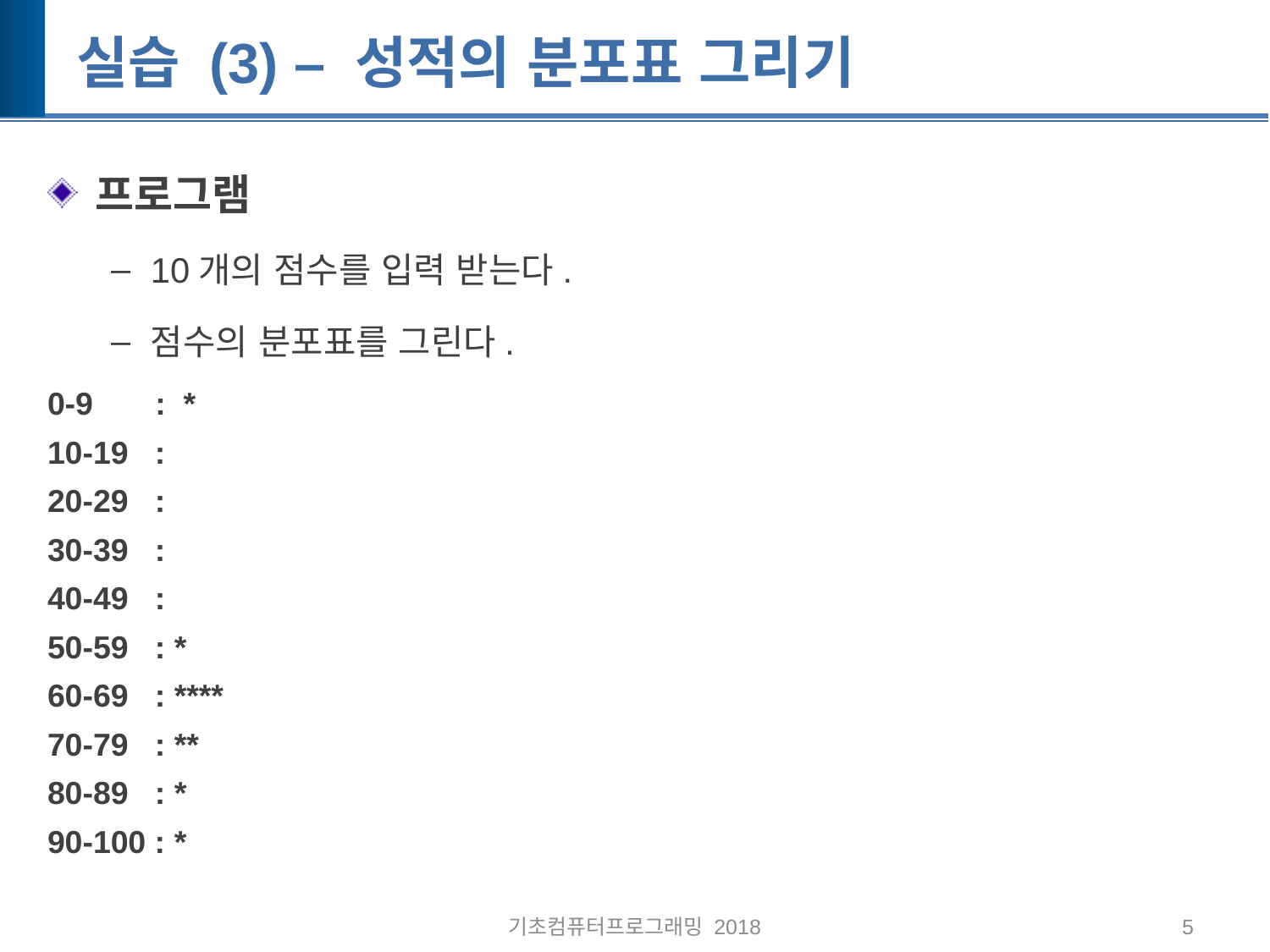

# 실습 (3) – 성적의 분포표 그리기
프로그램
10개의 점수를 입력 받는다.
점수의 분포표를 그린다.
0-9       :  *
10-19   :
20-29   :
30-39   :
40-49   :
50-59   : *
60-69   : ****
70-79   : **
80-89   : *
90-100 : *

기초컴퓨터프로그래밍 2018
5